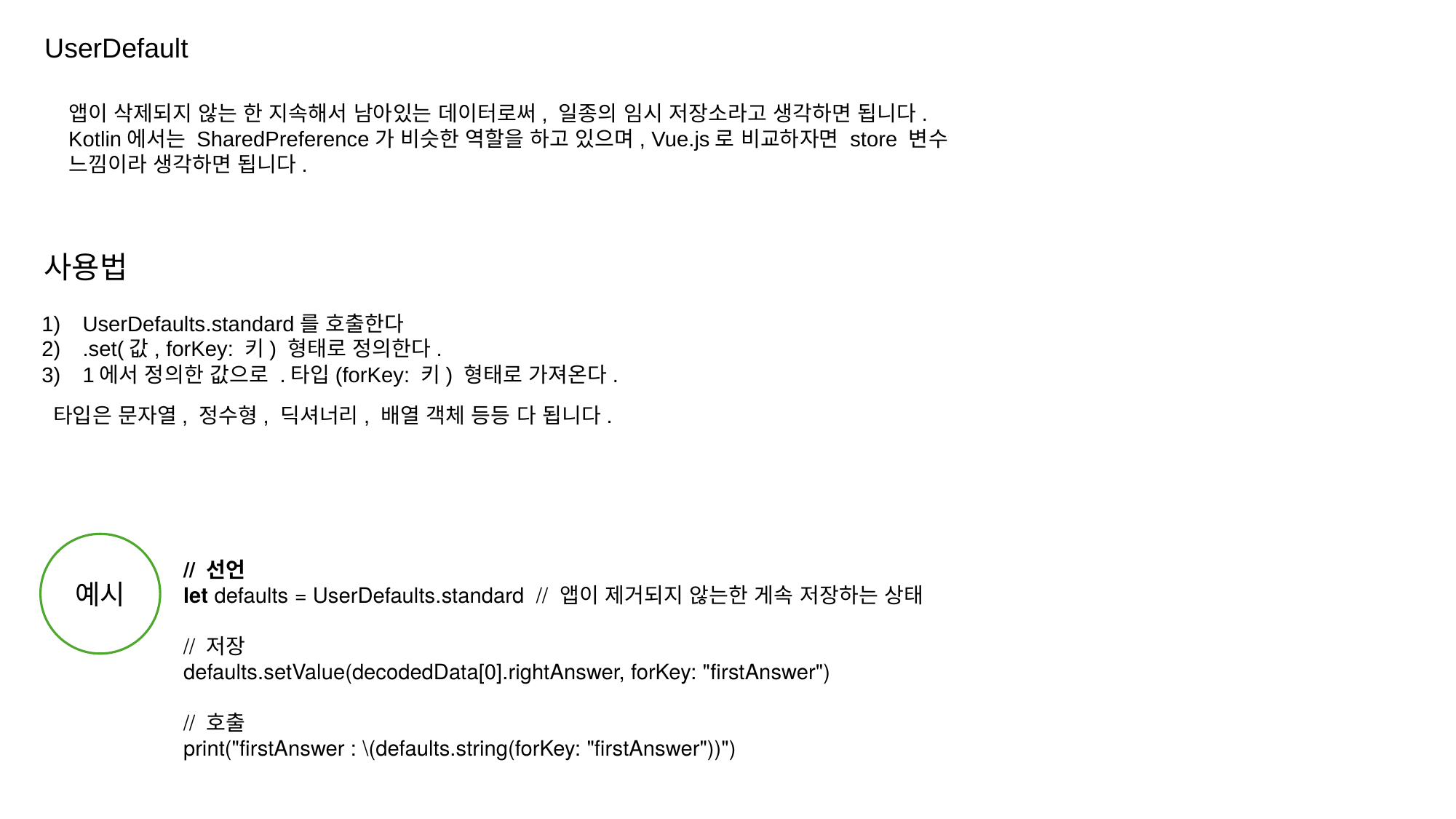

UserDefault
앱이 삭제되지 않는 한 지속해서 남아있는 데이터로써, 일종의 임시 저장소라고 생각하면 됩니다.
Kotlin에서는 SharedPreference가 비슷한 역할을 하고 있으며, Vue.js로 비교하자면 store 변수
느낌이라 생각하면 됩니다.
사용법

UserDefaults.standard를 호출한다
.set(값, forKey: 키) 형태로 정의한다.
1에서 정의한 값으로 .타입(forKey: 키) 형태로 가져온다.

타입은 문자열, 정수형, 딕셔너리, 배열 객체 등등 다 됩니다.

// 선언
let defaults = UserDefaults.standard  // 앱이 제거되지 않는한 게속 저장하는 상태

// 저장
defaults.setValue(decodedData[0].rightAnswer, forKey: "firstAnswer")

// 호출
print("firstAnswer : \(defaults.string(forKey: "firstAnswer"))")

예시